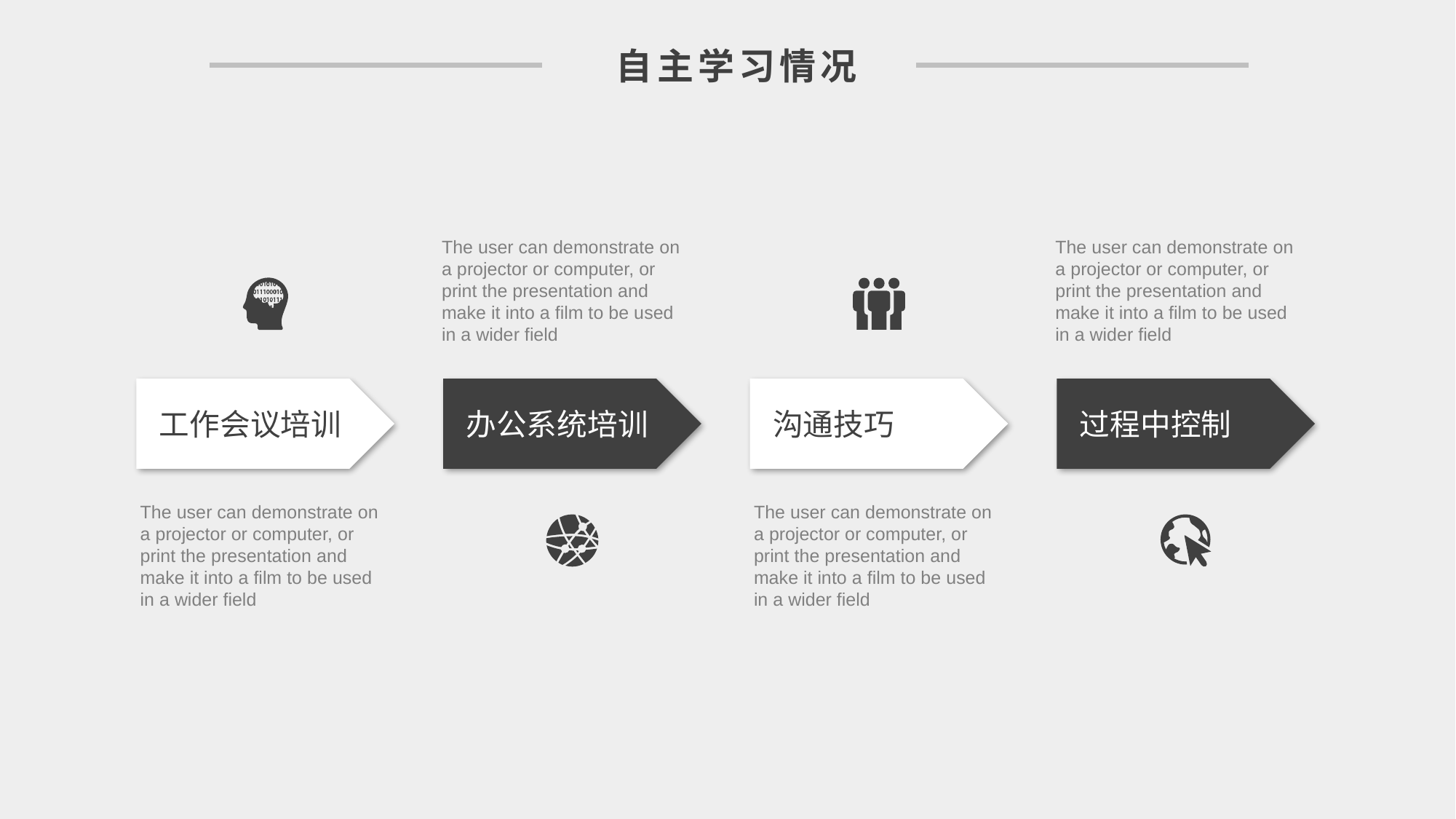

自主学习情况
The user can demonstrate on a projector or computer, or print the presentation and make it into a film to be used in a wider field
The user can demonstrate on a projector or computer, or print the presentation and make it into a film to be used in a wider field

工作会议培训
办公系统培训
沟通技巧
过程中控制
The user can demonstrate on a projector or computer, or print the presentation and make it into a film to be used in a wider field
The user can demonstrate on a projector or computer, or print the presentation and make it into a film to be used in a wider field